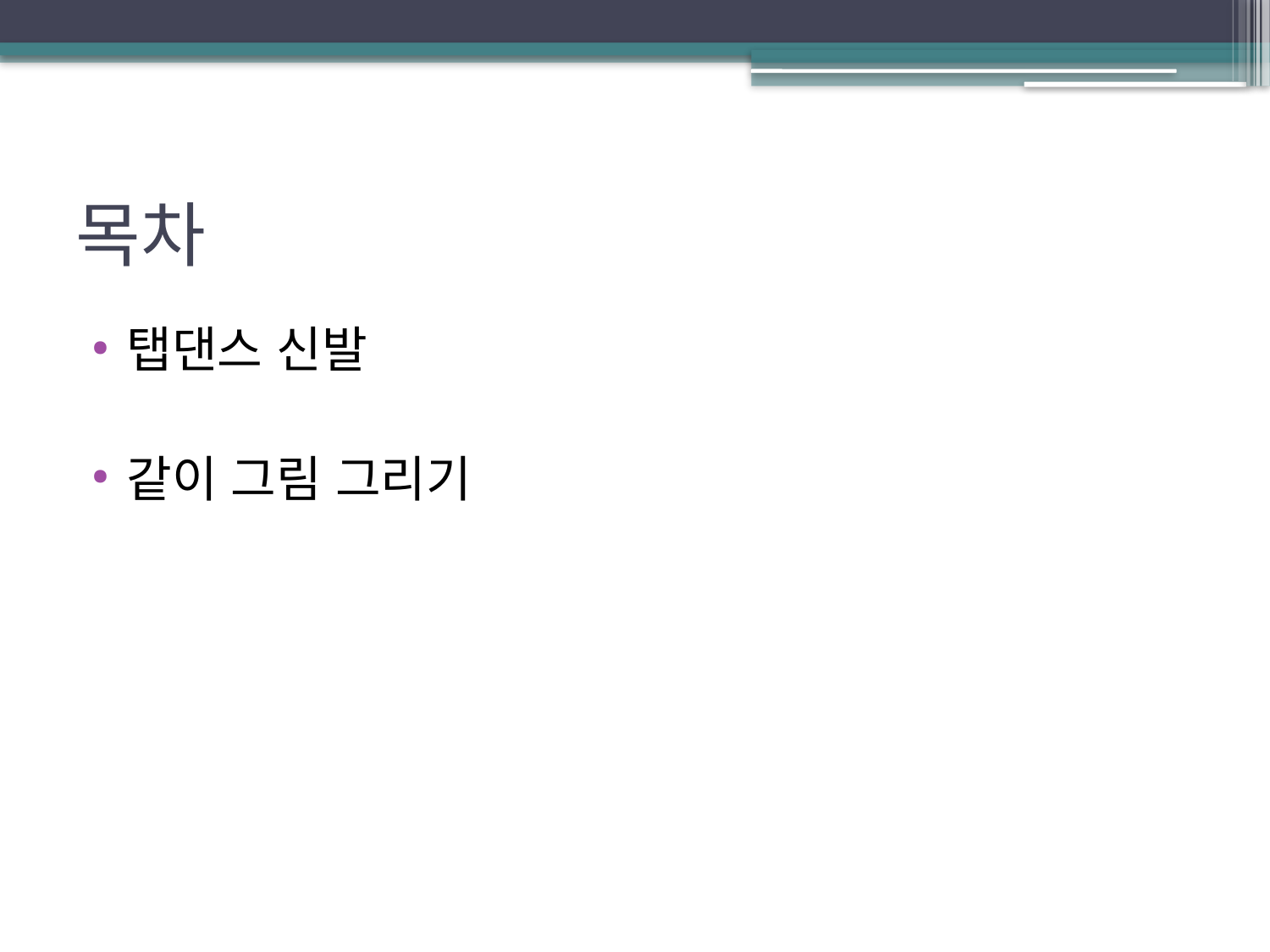

# 목차
탭댄스 신발

같이 그림 그리기